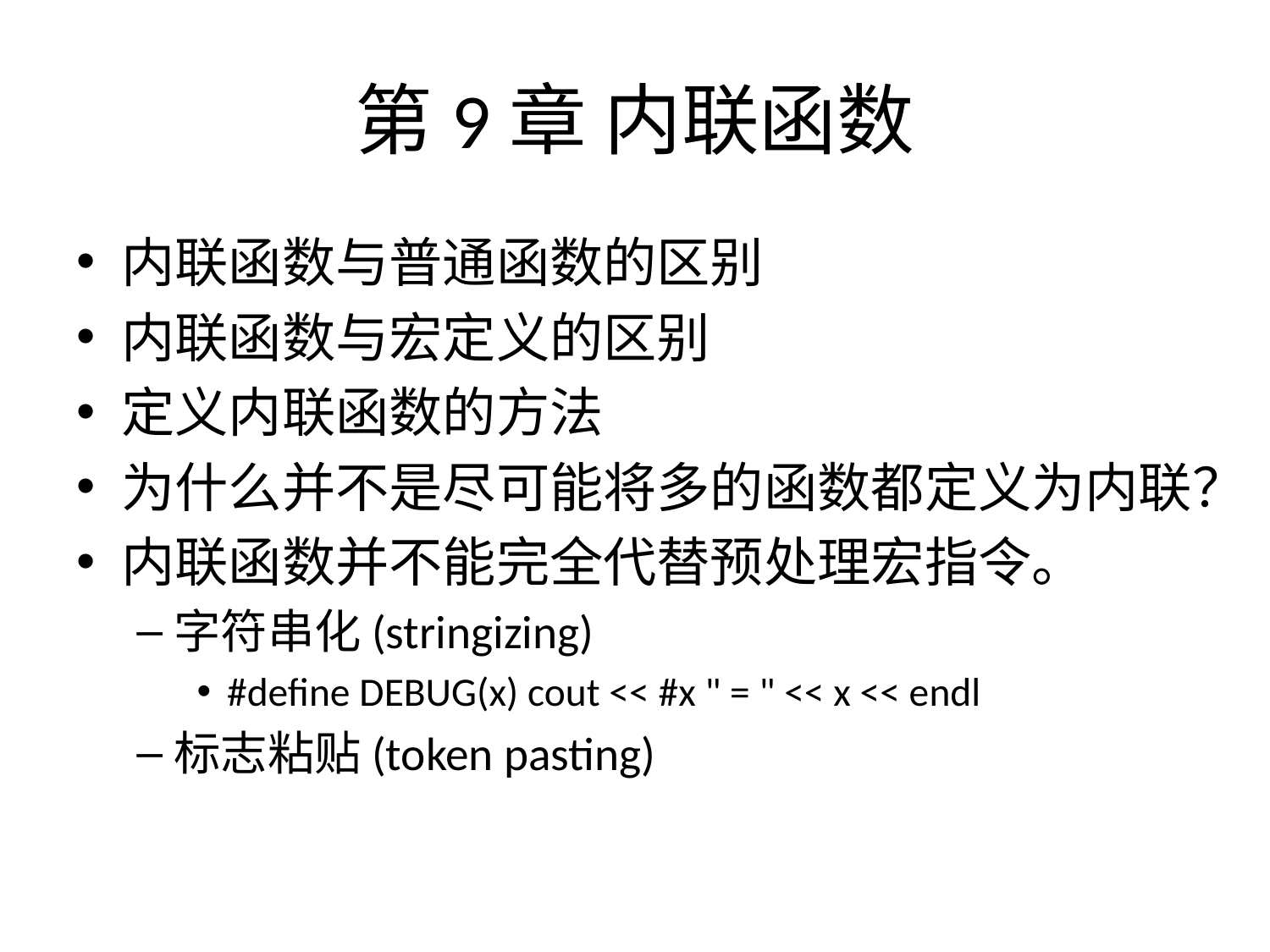

# 第9章 内联函数
内联函数与普通函数的区别
内联函数与宏定义的区别
定义内联函数的方法
为什么并不是尽可能将多的函数都定义为内联？
内联函数并不能完全代替预处理宏指令。
字符串化(stringizing)
#define DEBUG(x) cout << #x " = " << x << endl
标志粘贴(token pasting)